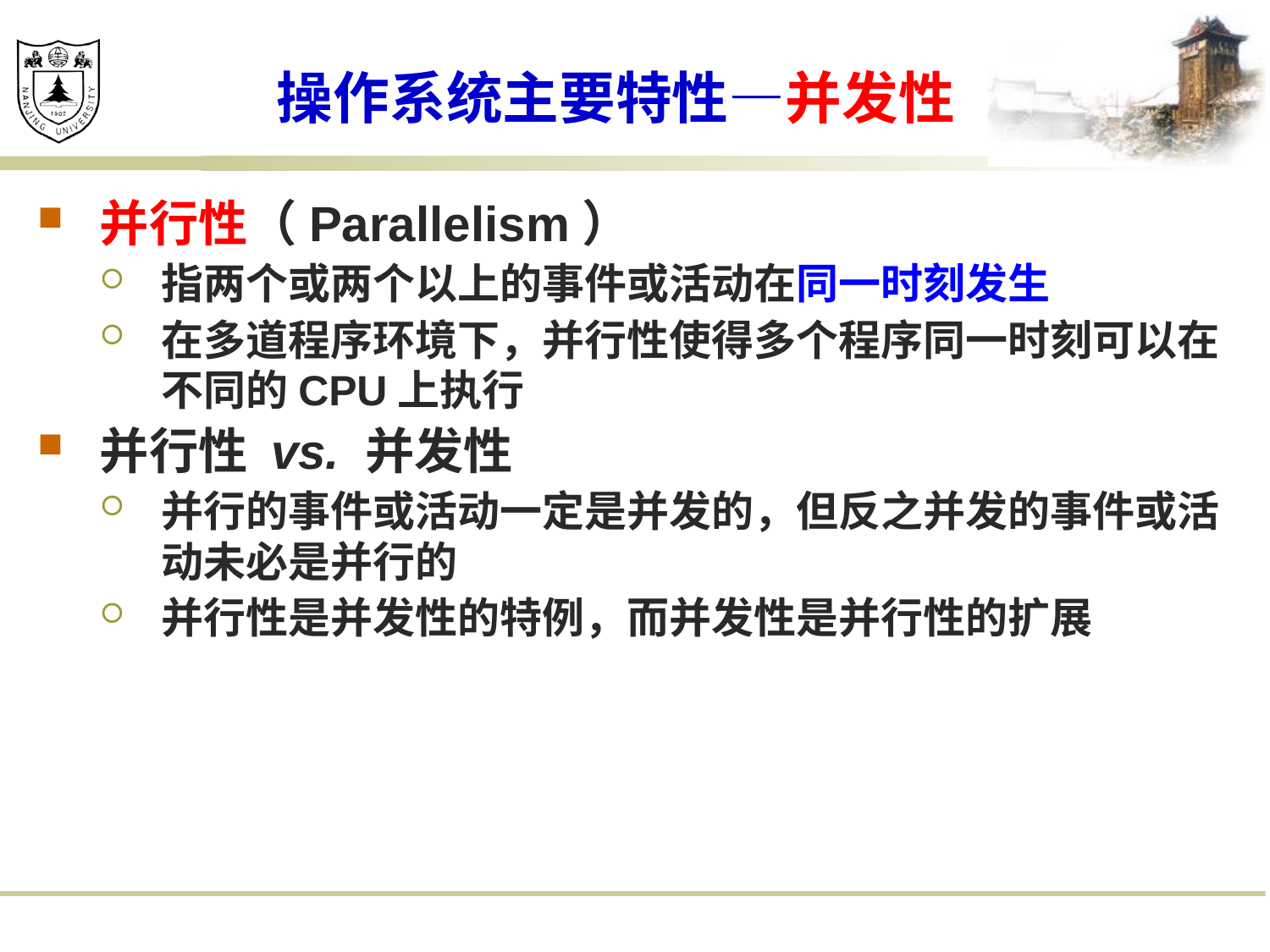

# 操作系统主要特性—并发性
并行性（Parallelism）
指两个或两个以上的事件或活动在同一时刻发生
在多道程序环境下，并行性使得多个程序同一时刻可以在不同的CPU上执行
并行性 vs. 并发性
并行的事件或活动一定是并发的，但反之并发的事件或活动未必是并行的
并行性是并发性的特例，而并发性是并行性的扩展

46